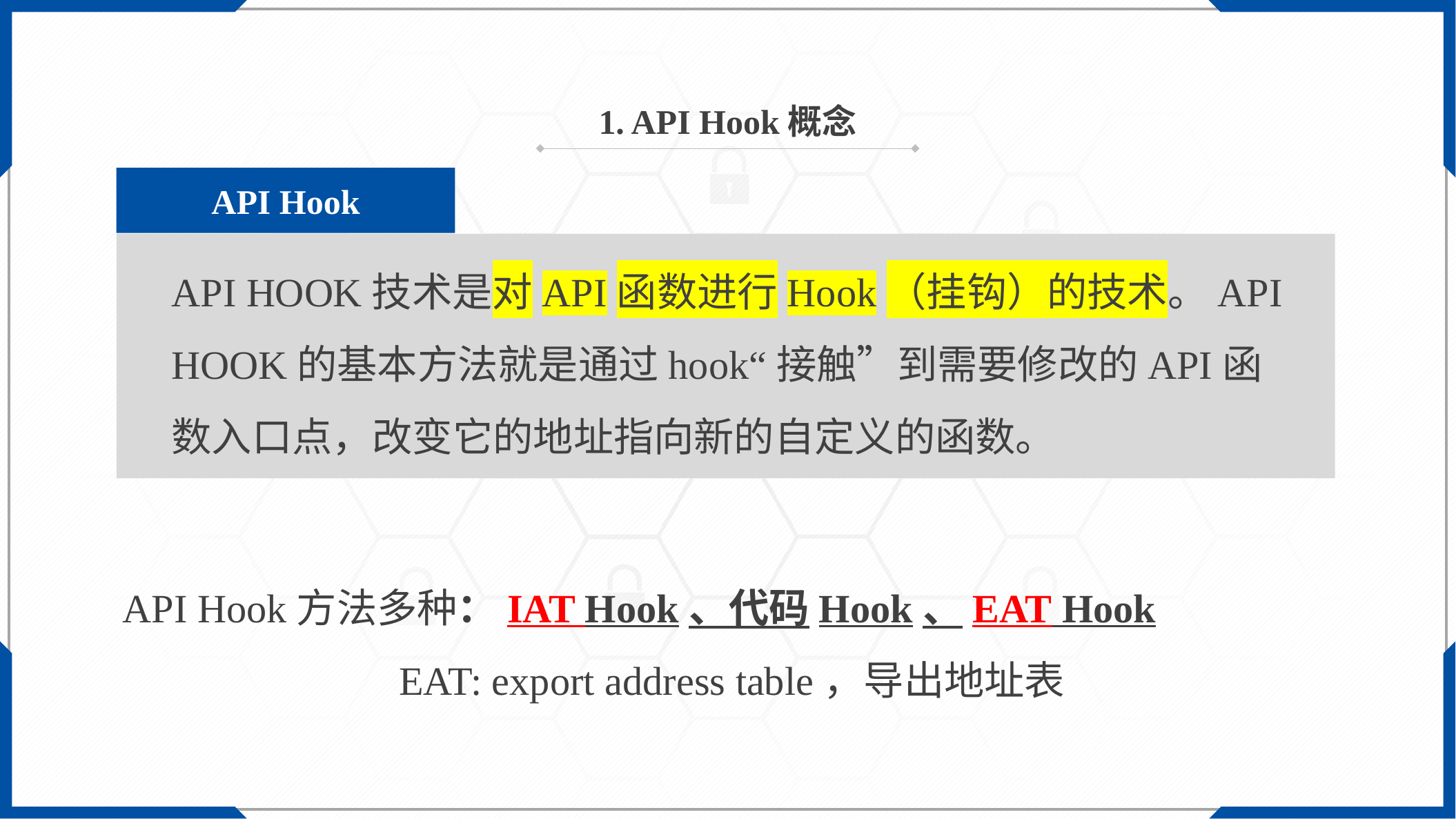

1. API Hook概念
API Hook

API HOOK技术是对API函数进行Hook（挂钩）的技术。API HOOK的基本方法就是通过hook“接触”到需要修改的API函数入口点，改变它的地址指向新的自定义的函数。
API Hook方法多种：IAT Hook、代码Hook、EAT Hook
EAT: export address table，导出地址表